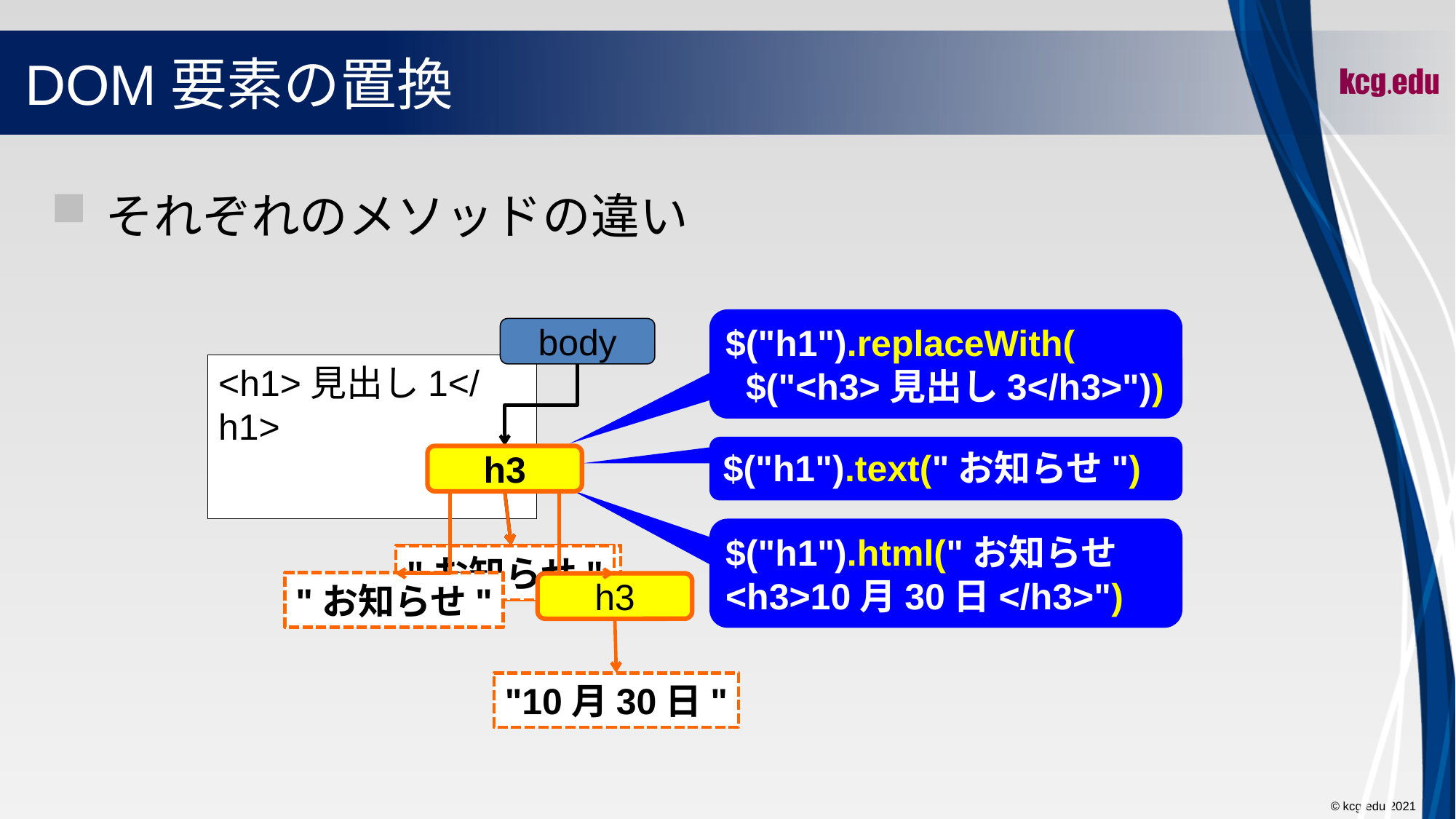

# DOM要素の置換
それぞれのメソッドの違い
$("h1").replaceWith(
  $("<h3>見出し3</h3>"))
body
<h1>見出し1</h1>
$("h1").text("お知らせ")
h3
"見出し３"
h1
"お知らせ"
h3
"10月30日"
"見出し１"
$("h1").html("お知らせ<h3>10月30日</h3>")
"お知らせ"